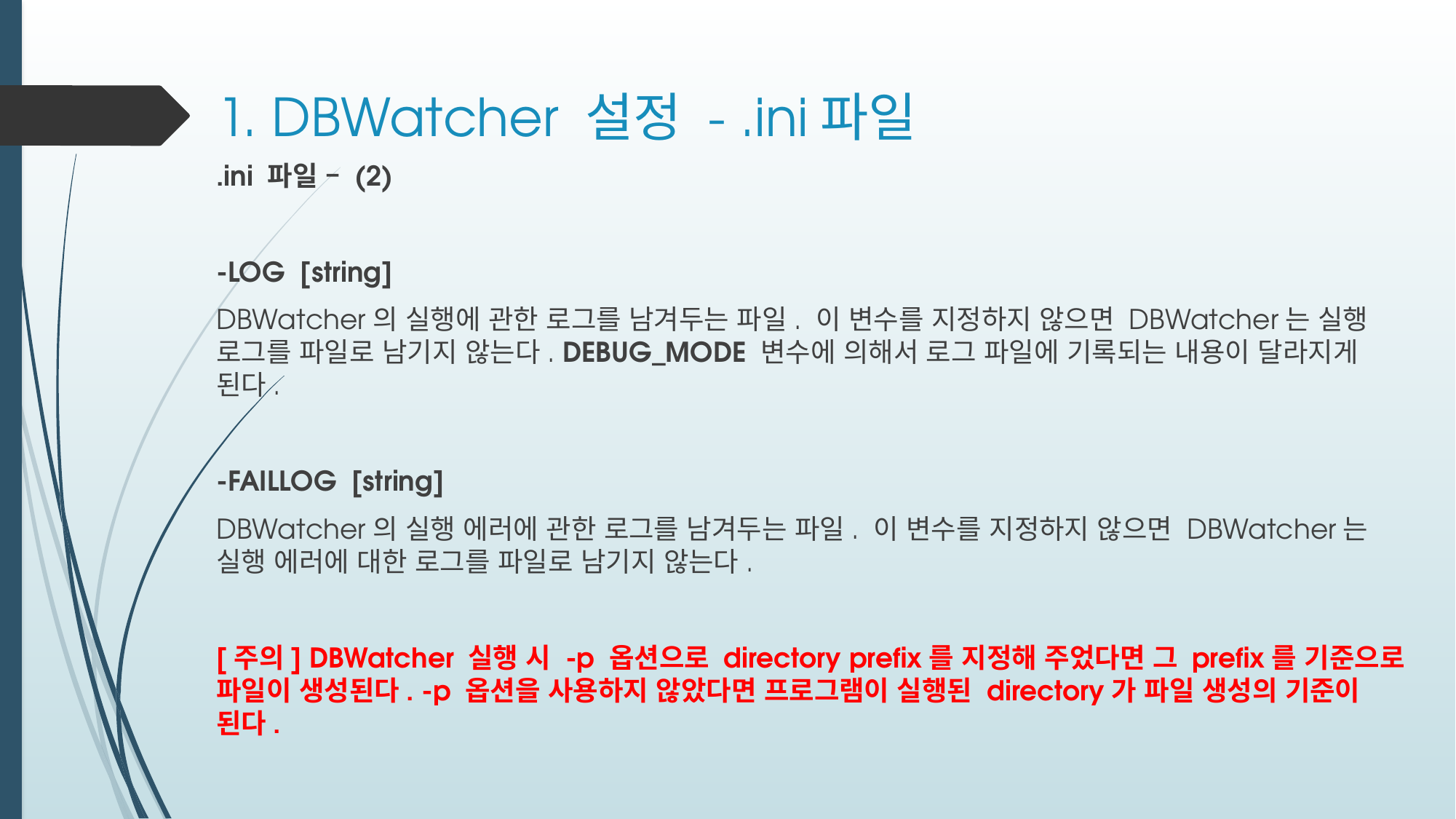

# 1. DBWatcher 설정 - .ini파일
.ini 파일 – (2)

-LOG  [string]
DBWatcher의 실행에 관한 로그를 남겨두는 파일. 이 변수를 지정하지 않으면 DBWatcher는 실행 로그를 파일로 남기지 않는다. DEBUG_MODE 변수에 의해서 로그 파일에 기록되는 내용이 달라지게 된다.

-FAILLOG  [string]
DBWatcher의 실행 에러에 관한 로그를 남겨두는 파일. 이 변수를 지정하지 않으면 DBWatcher는 실행 에러에 대한 로그를 파일로 남기지 않는다.

[주의] DBWatcher 실행 시 -p 옵션으로 directory prefix를 지정해 주었다면 그 prefix를 기준으로 파일이 생성된다. -p 옵션을 사용하지 않았다면 프로그램이 실행된 directory가 파일 생성의 기준이 된다.